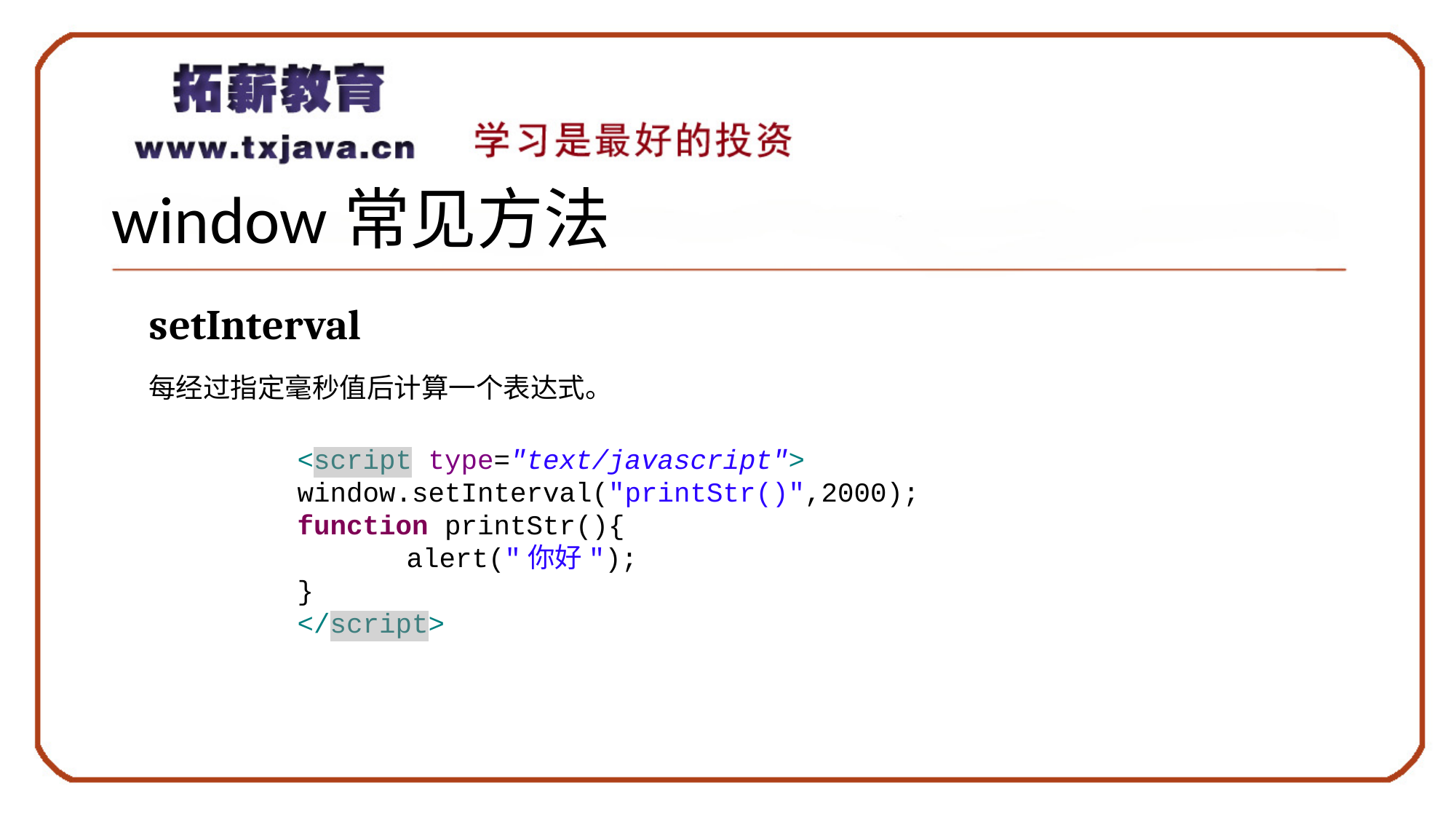

# window常见方法
setInterval
每经过指定毫秒值后计算一个表达式。
<script type="text/javascript">
window.setInterval("printStr()",2000);
function printStr(){
	alert("你好");
}
</script>